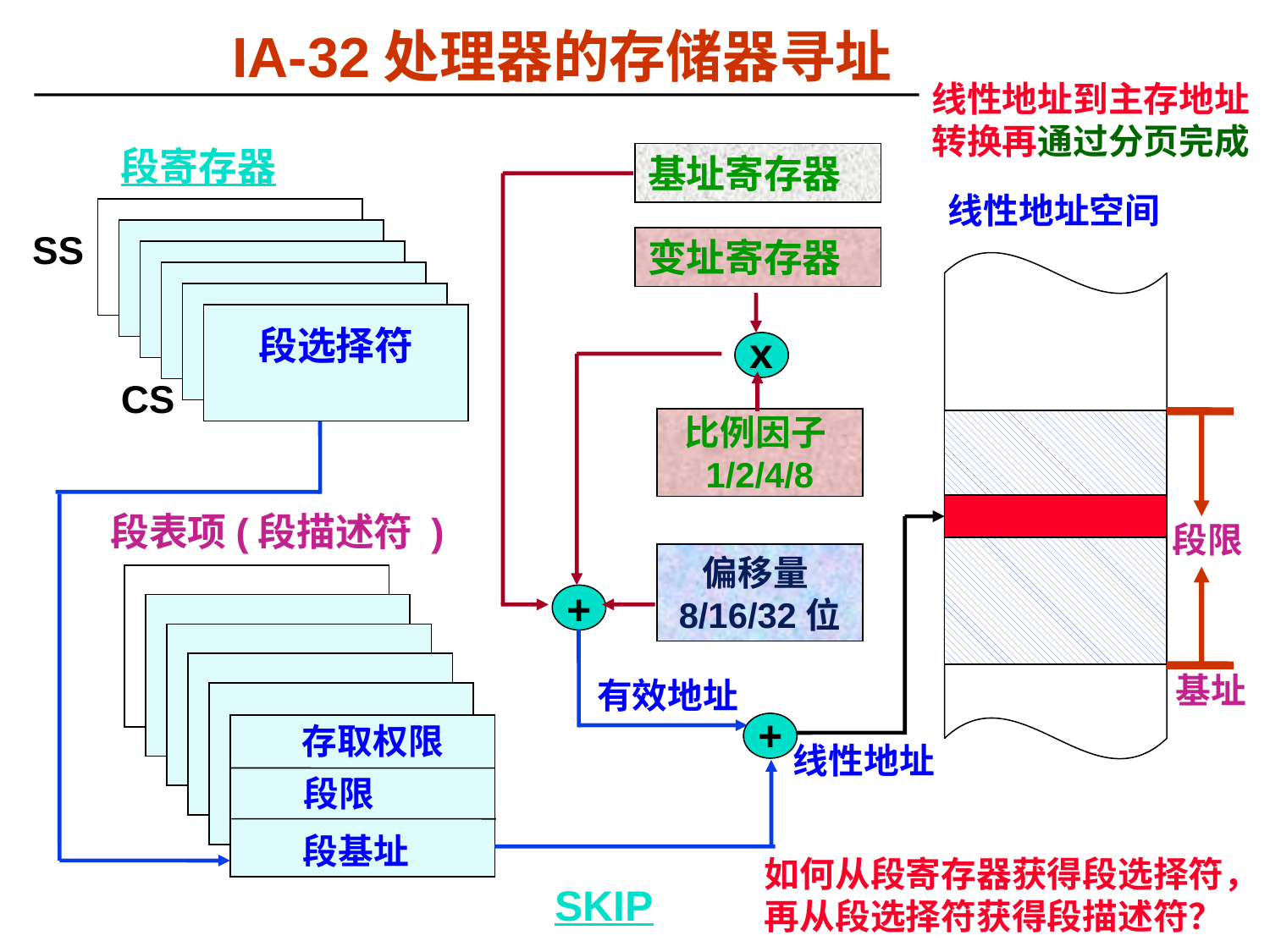

IA-32处理器的存储器寻址
线性地址到主存地址转换再通过分页完成
段寄存器
基址寄存器

线性地址空间

SS

变址寄存器

段选择符
x

CS
比例因子1/2/4/8

段表项(段描述符 )
段限

偏移量8/16/32位

+

基址

有效地址

+
存取权限

线性地址

段限

段基址

如何从段寄存器获得段选择符，再从段选择符获得段描述符？
SKIP